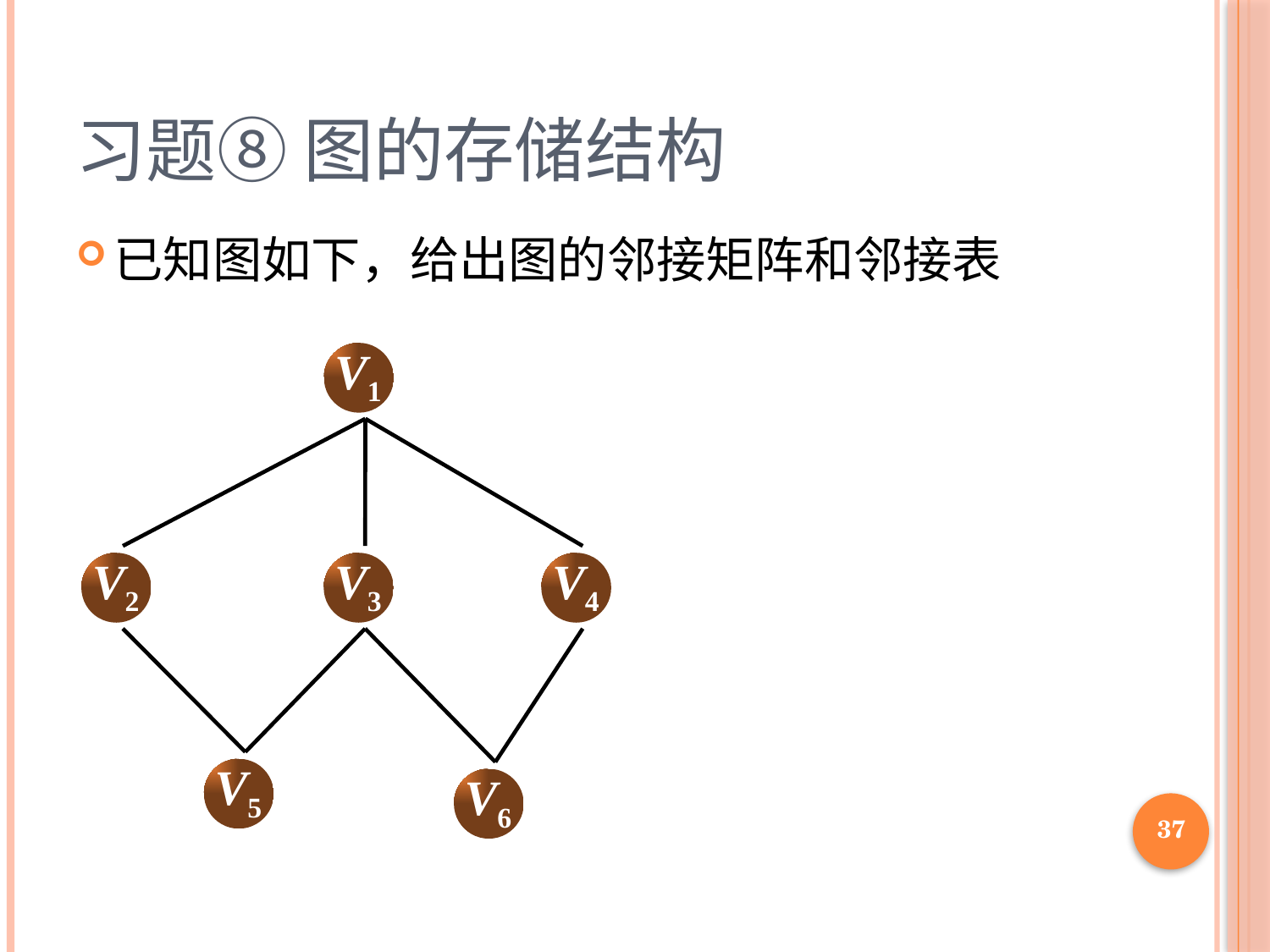

# 习题⑧ 图的存储结构
已知图如下，给出图的邻接矩阵和邻接表
V1

V2

V3

V4

V5

V6

37